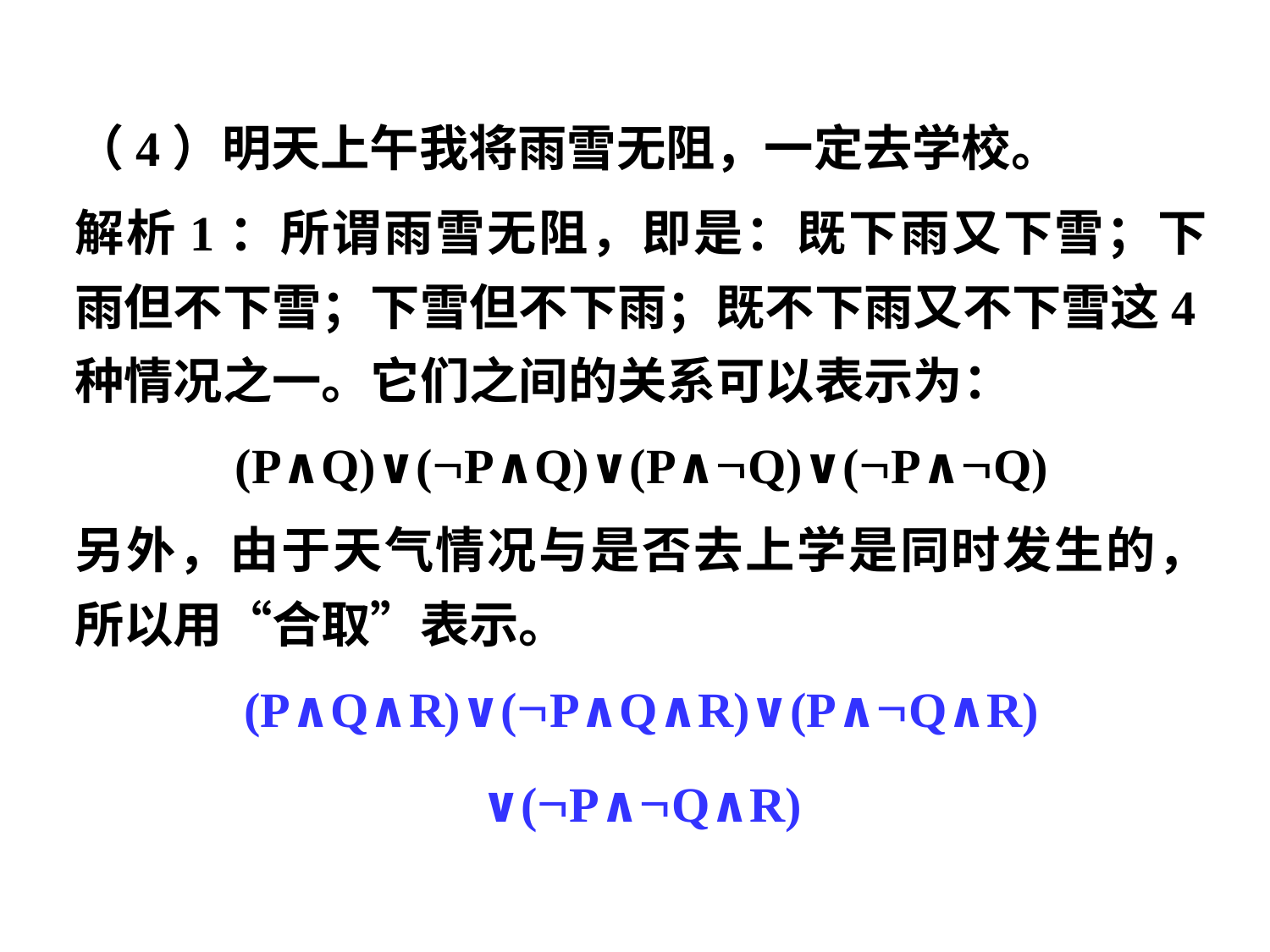

（4）明天上午我将雨雪无阻，一定去学校。
解析1：所谓雨雪无阻，即是：既下雨又下雪；下雨但不下雪；下雪但不下雨；既不下雨又不下雪这4种情况之一。它们之间的关系可以表示为：
(P∧Q)∨(¬P∧Q)∨(P∧¬Q)∨(¬P∧¬Q)
另外，由于天气情况与是否去上学是同时发生的，所以用“合取”表示。
(P∧Q∧R)∨(¬P∧Q∧R)∨(P∧¬Q∧R)
∨(¬P∧¬Q∧R)